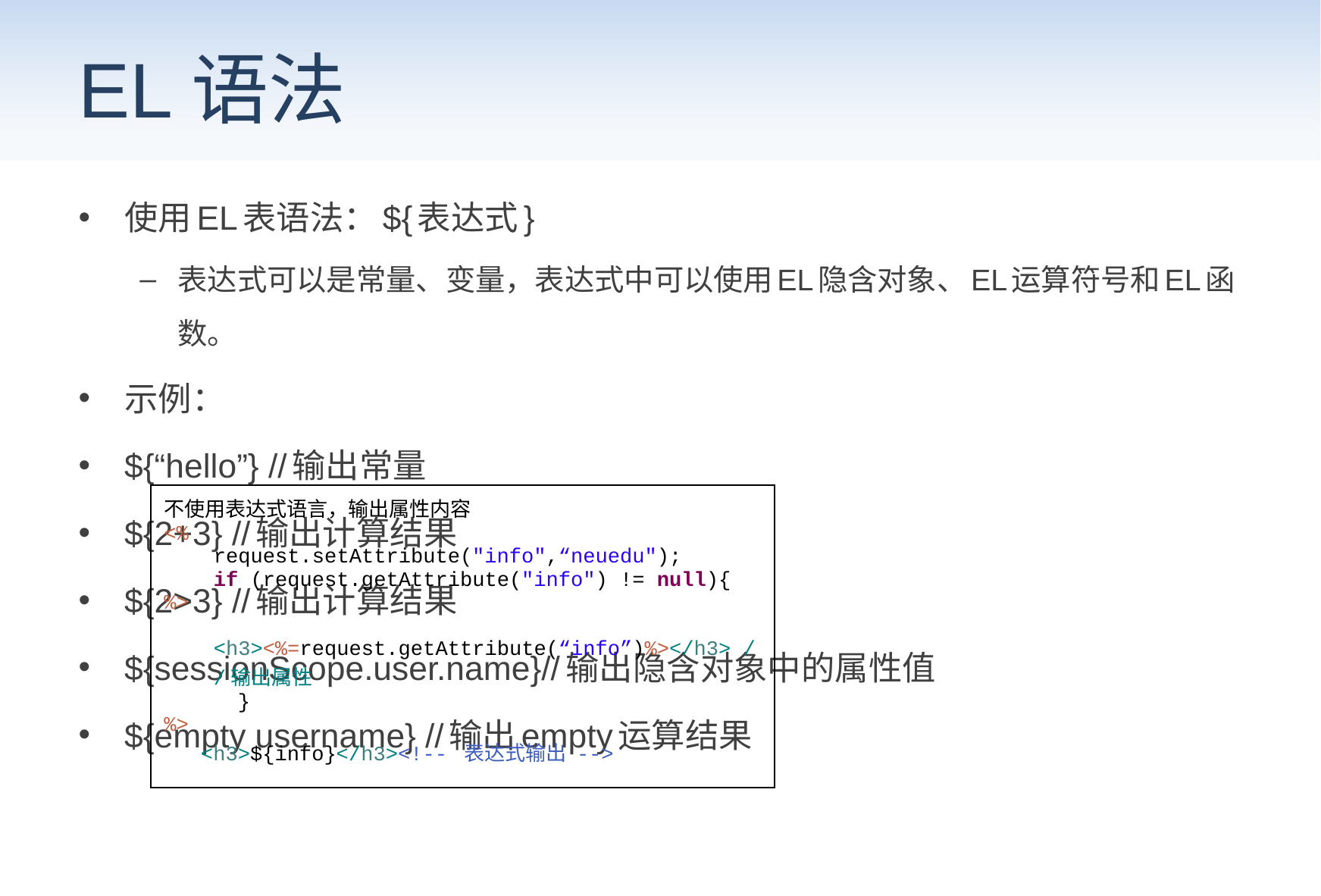

# EL语法
使用EL表语法：${表达式}
表达式可以是常量、变量，表达式中可以使用EL隐含对象、EL运算符号和EL函数。
示例：
${“hello”} //输出常量
${2+3} //输出计算结果
${2>3} //输出计算结果
${sessionScope.user.name}//输出隐含对象中的属性值
${empty username} //输出empty运算结果

| 不使用表达式语言，输出属性内容 <% request.setAttribute("info",“neuedu"); if (request.getAttribute("info") != null){ %> <h3><%=request.getAttribute(“info”)%></h3> //输出属性 } %> <h3>${info}</h3><!-- 表达式输出 --> |
| --- |